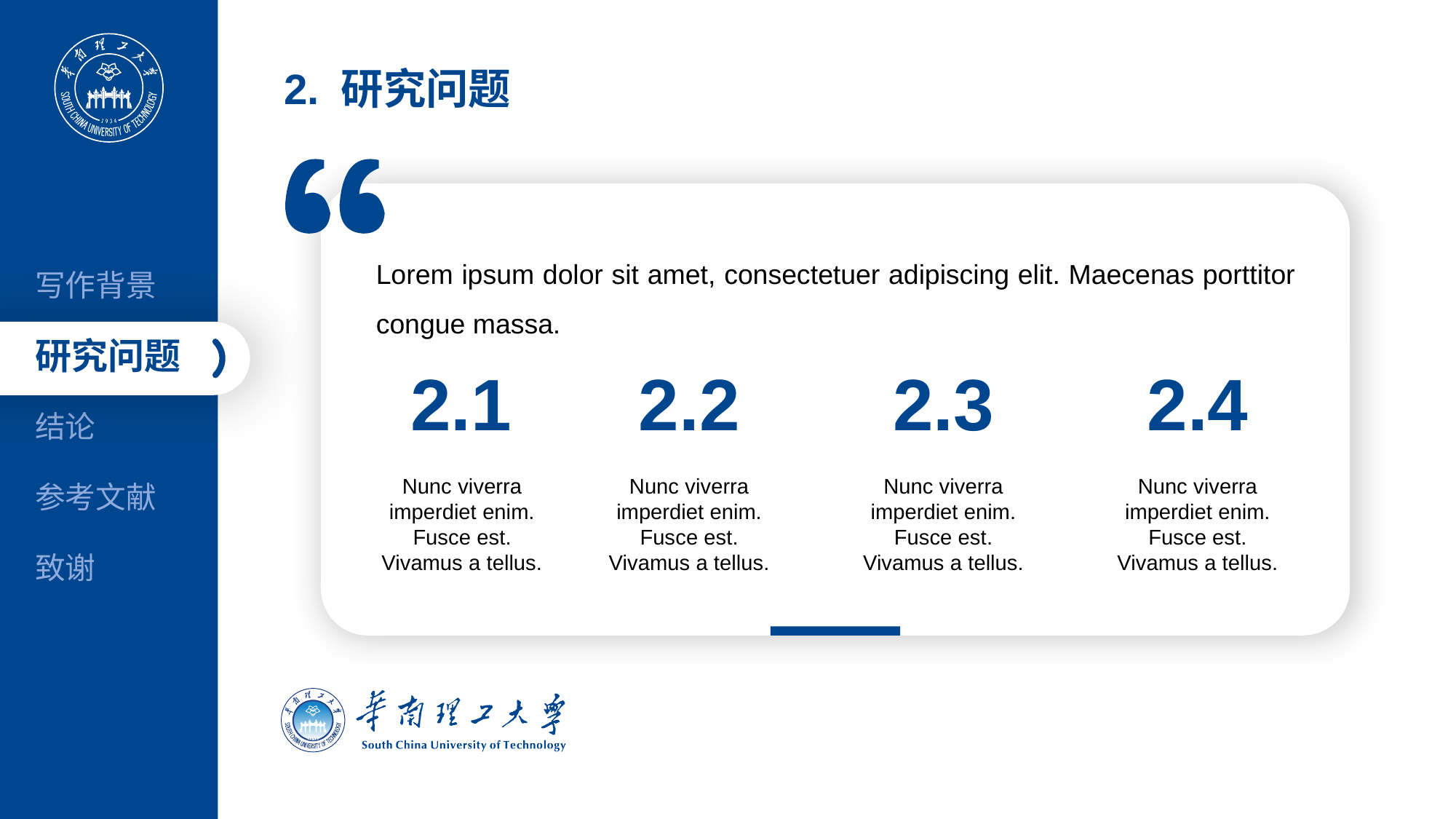

2. 研究问题

Lorem ipsum dolor sit amet, consectetuer adipiscing elit. Maecenas porttitor congue massa.
写作背景

研究问题

2.1
2.2
2.3
2.4
结论
Nunc viverra imperdiet enim. Fusce est. Vivamus a tellus.
Nunc viverra imperdiet enim. Fusce est. Vivamus a tellus.
Nunc viverra imperdiet enim. Fusce est. Vivamus a tellus.
Nunc viverra imperdiet enim. Fusce est. Vivamus a tellus.
参考文献
致谢